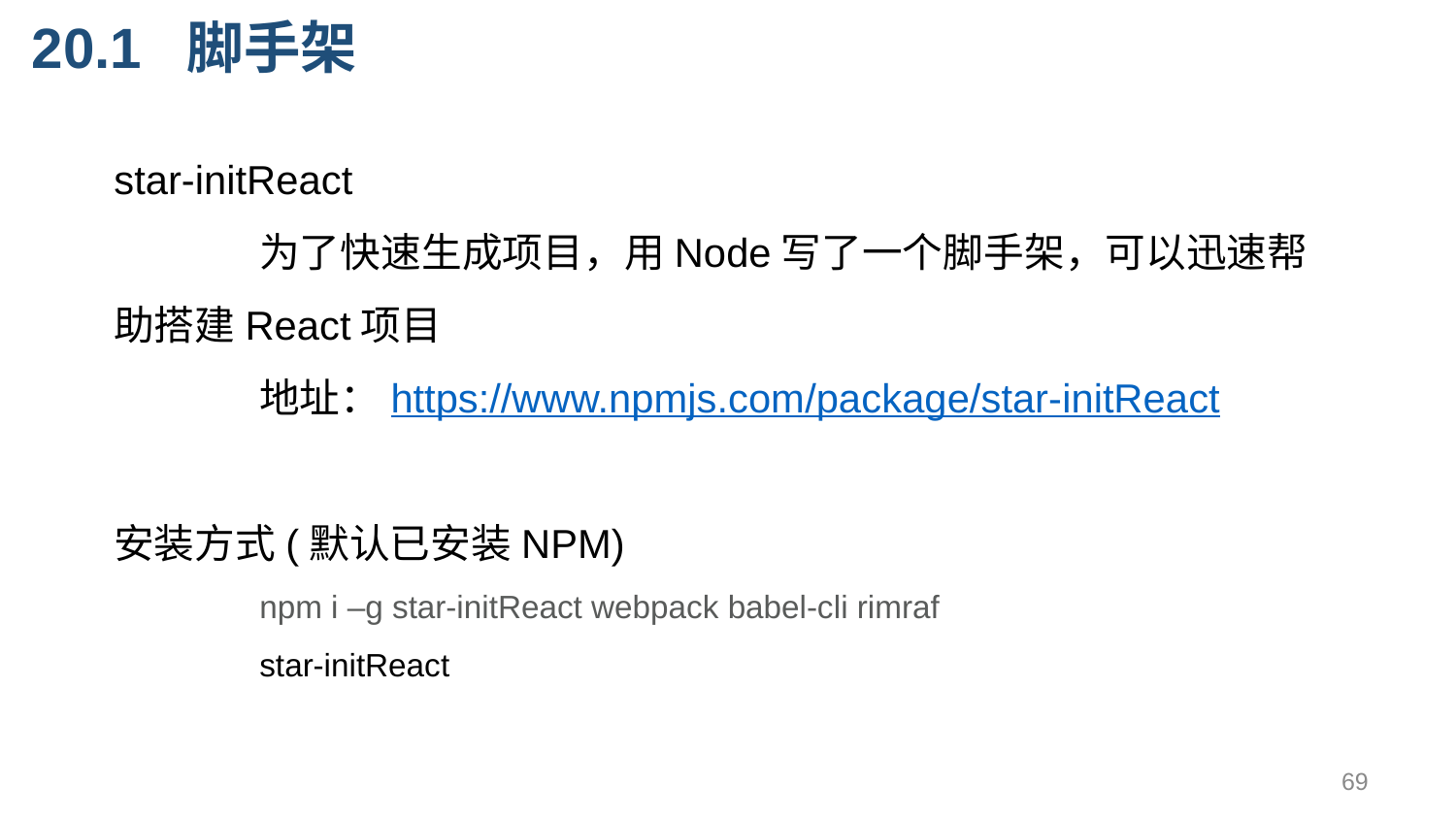

# 20.1  脚手架
star-initReact
	为了快速生成项目，用Node写了一个脚手架，可以迅速帮助搭建React项目
	地址：https://www.npmjs.com/package/star-initReact

安装方式(默认已安装NPM)
	npm i –g star-initReact webpack babel-cli rimraf
	star-initReact

69